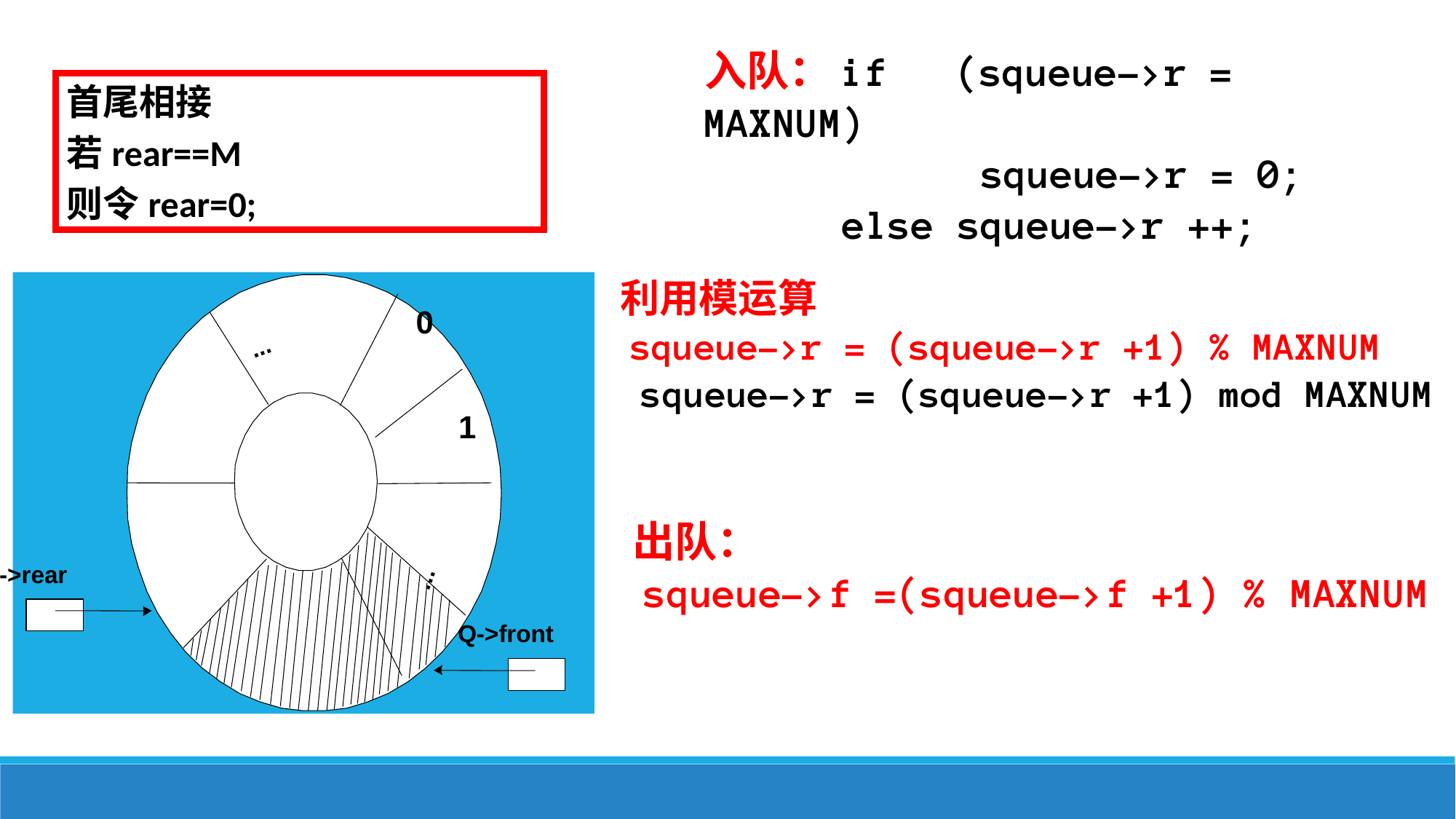

入队：if   (squeue->r = MAXNUM)
            squeue->r = 0;
      else squeue->r ++;
首尾相接
若rear==M
则令rear=0;
利用模运算
 squeue->r = (squeue->r +1) % MAXNUM
 squeue->r = (squeue->r +1) mod MAXNUM

0

...

1

...

Q->rear

Q->front

出队：
 squeue->f =(squeue->f +1) % MAXNUM